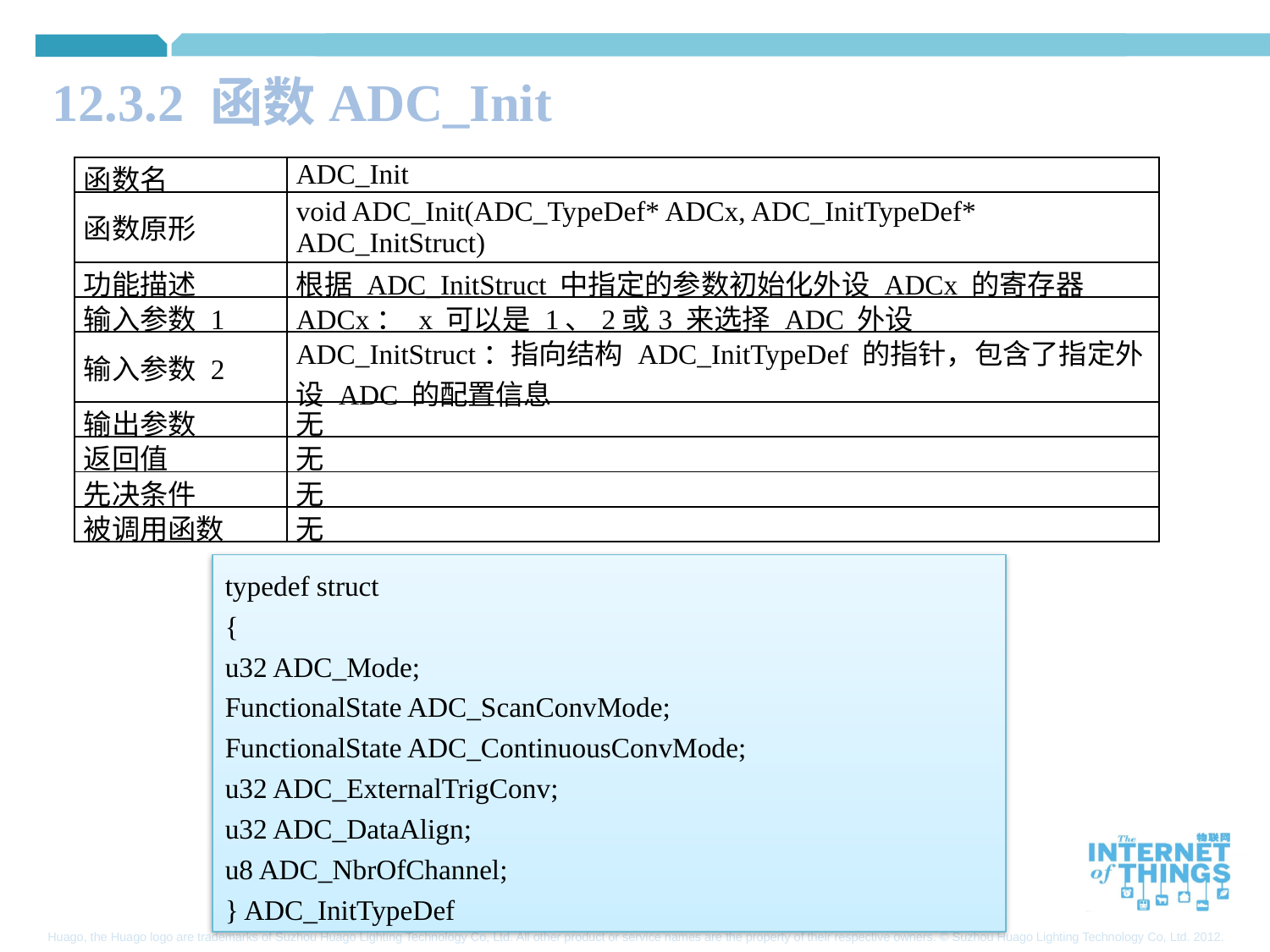

12.3.2 函数ADC_Init
| 函数名 | ADC\_Init |
| --- | --- |
| 函数原形 | void ADC\_Init(ADC\_TypeDef\* ADCx, ADC\_InitTypeDef\* ADC\_InitStruct) |
| 功能描述 | 根据 ADC\_InitStruct 中指定的参数初始化外设 ADCx 的寄存器 |
| 输入参数 1 | ADCx： x 可以是 1、2或3 来选择 ADC 外设 |
| 输入参数 2 | ADC\_InitStruct：指向结构 ADC\_InitTypeDef 的指针，包含了指定外设 ADC 的配置信息 |
| 输出参数 | 无 |
| 返回值 | 无 |
| 先决条件 | 无 |
| 被调用函数 | 无 |
typedef struct
{
u32 ADC_Mode;
FunctionalState ADC_ScanConvMode;
FunctionalState ADC_ContinuousConvMode;
u32 ADC_ExternalTrigConv;
u32 ADC_DataAlign;
u8 ADC_NbrOfChannel;
} ADC_InitTypeDef